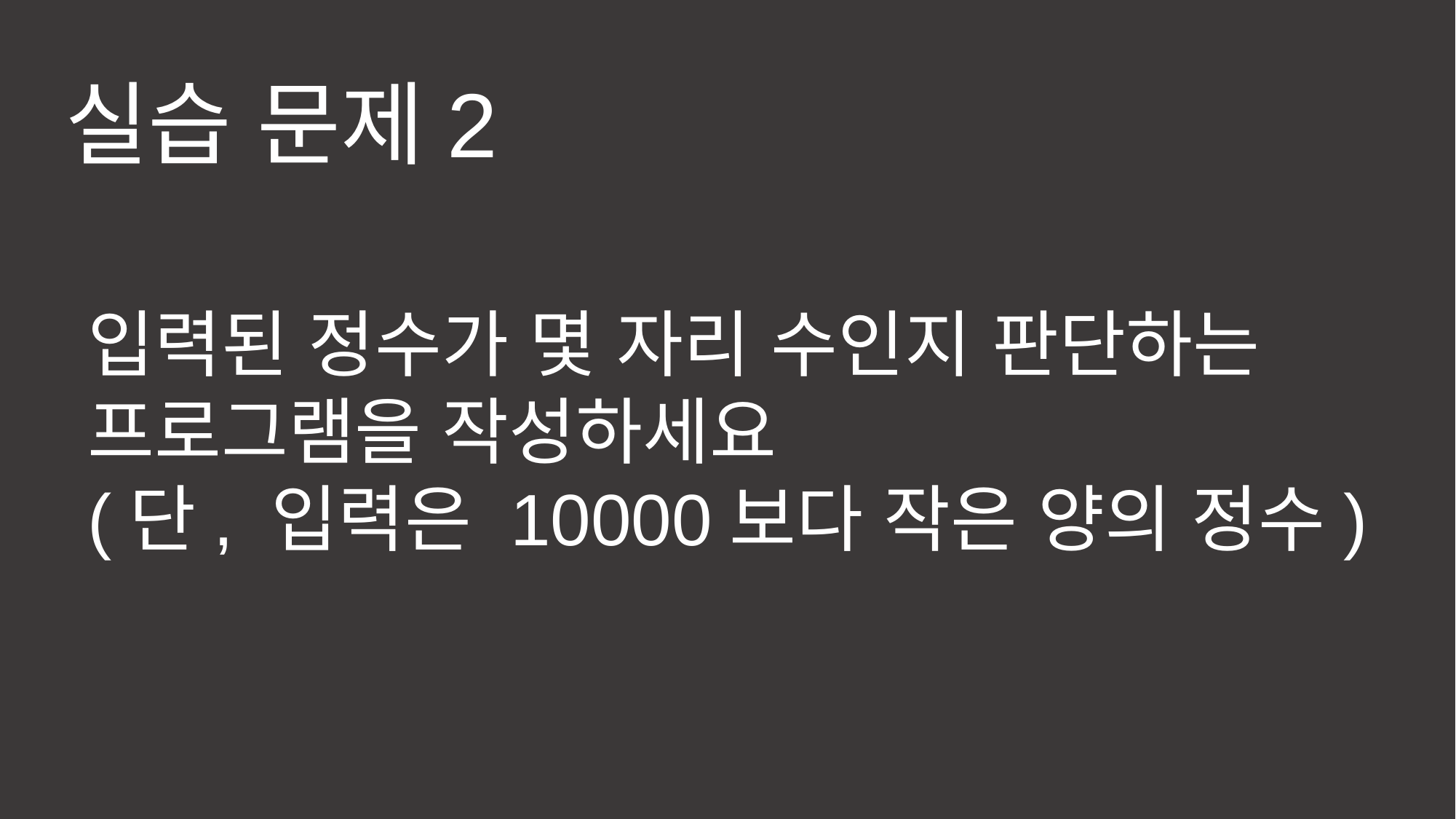

실습 문제2
입력된 정수가 몇 자리 수인지 판단하는
프로그램을 작성하세요
(단, 입력은 10000보다 작은 양의 정수)